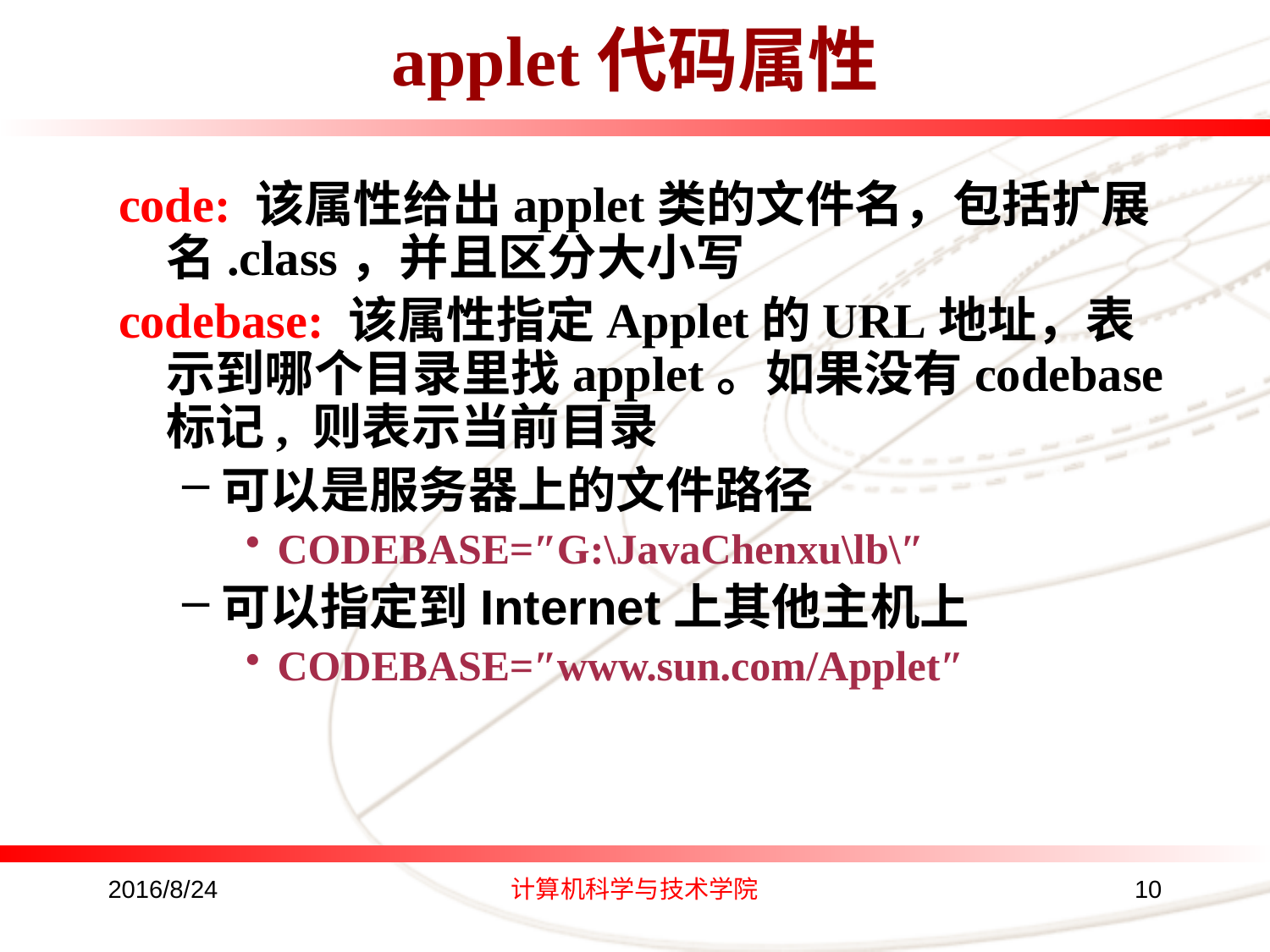

# applet代码属性
code: 该属性给出applet类的文件名，包括扩展名.class，并且区分大小写
codebase: 该属性指定Applet的URL地址，表示到哪个目录里找applet。如果没有codebase标记, 则表示当前目录
可以是服务器上的文件路径
CODEBASE=″G:\JavaChenxu\lb\″
可以指定到Internet上其他主机上
CODEBASE=″www.sun.com/Applet″

2016/8/24
计算机科学与技术学院
10